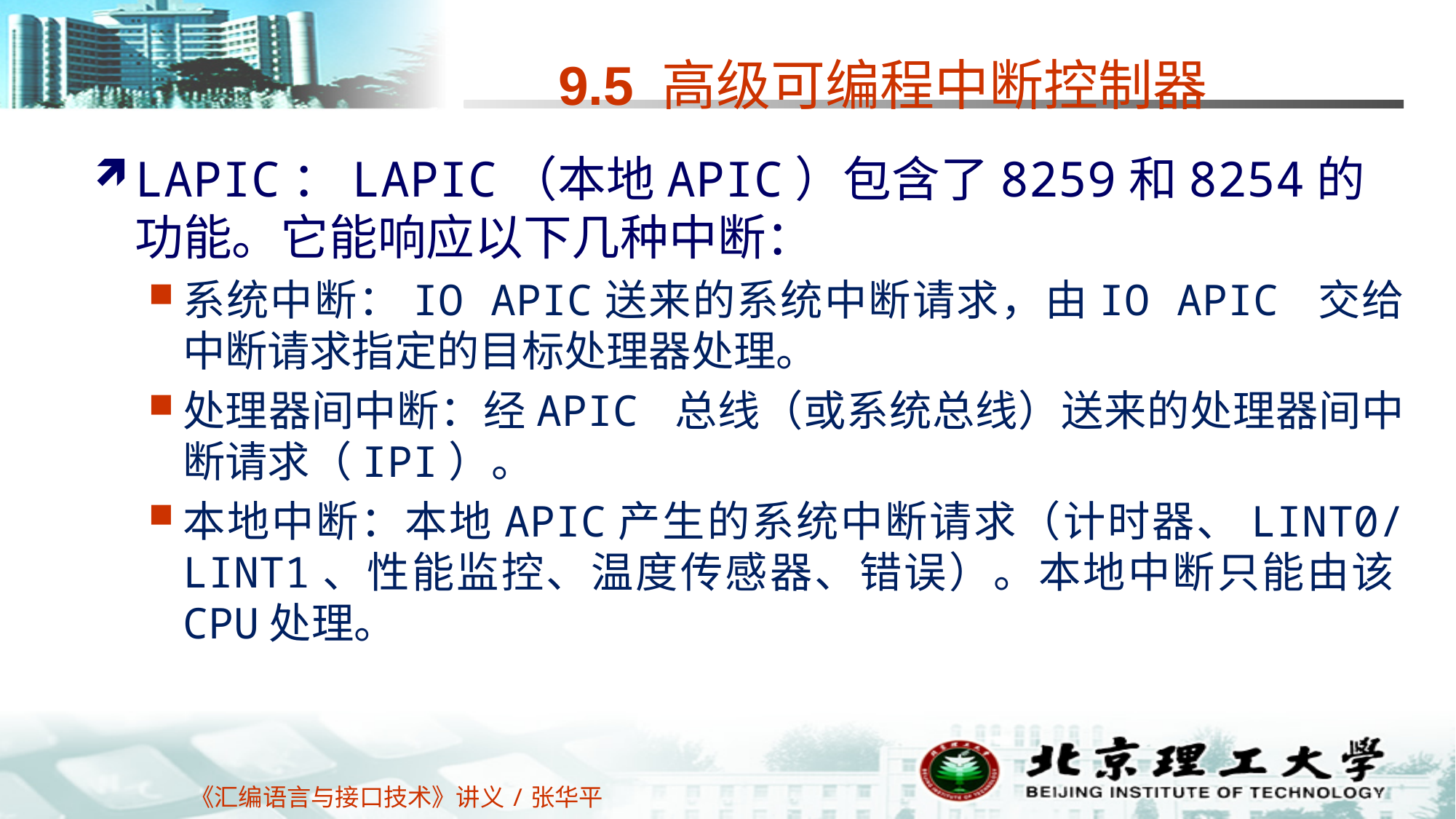

# 9.5 高级可编程中断控制器
LAPIC：LAPIC（本地APIC）包含了8259和8254的功能。它能响应以下几种中断：
系统中断：IO APIC送来的系统中断请求，由IO APIC 交给中断请求指定的目标处理器处理。
处理器间中断：经APIC 总线（或系统总线）送来的处理器间中断请求（IPI）。
本地中断：本地APIC产生的系统中断请求（计时器、LINT0/LINT1、性能监控、温度传感器、错误）。本地中断只能由该CPU处理。